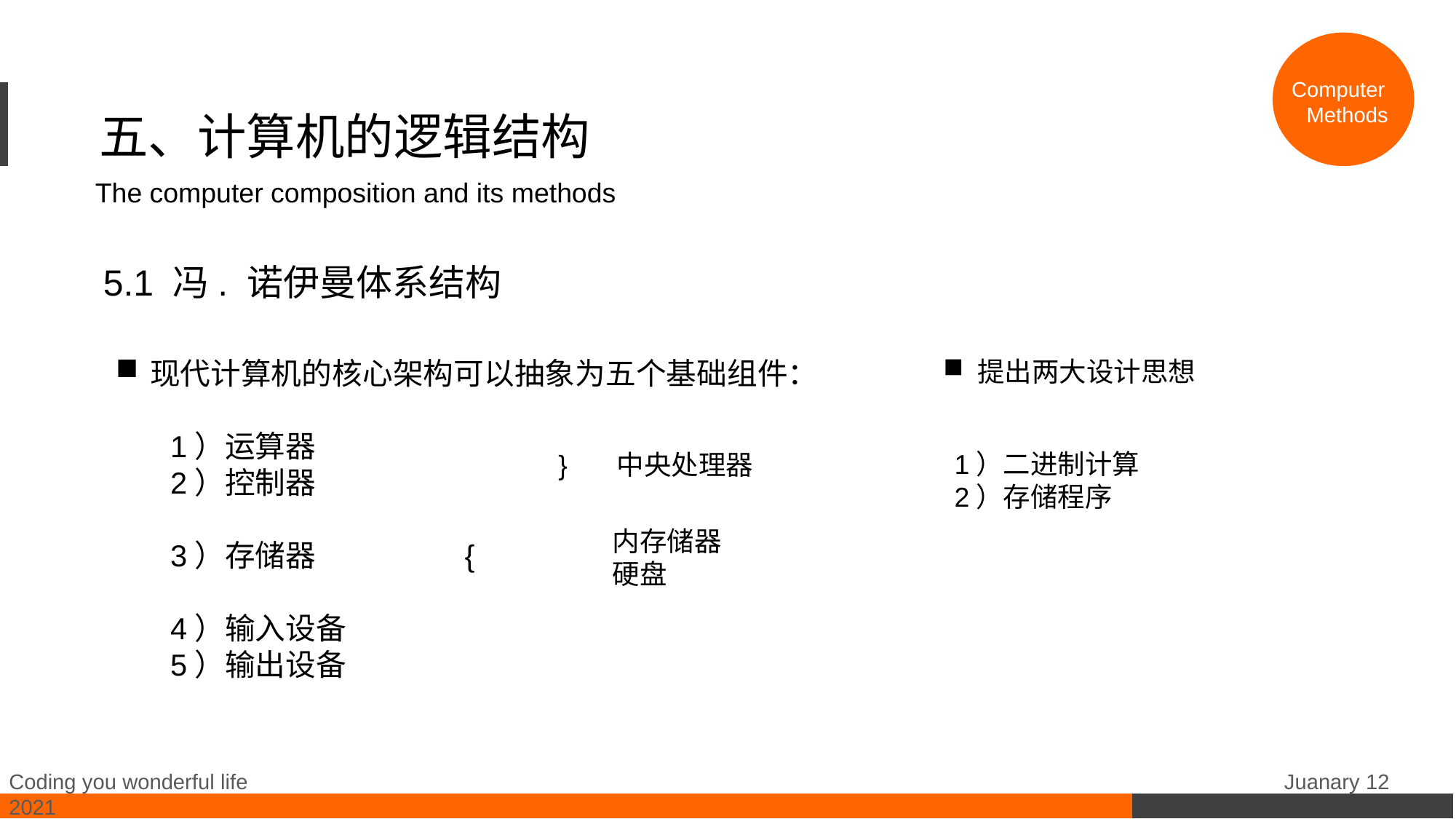

Computer
 Methods

# 五、计算机的逻辑结构
The computer composition and its methods
5.1 冯. 诺伊曼体系结构
现代计算机的核心架构可以抽象为五个基础组件：

1）运算器
2）控制器

3）存储器                     {

4）输入设备
5）输出设备
提出两大设计思想
           }    中央处理器
1）二进制计算
2）存储程序
内存储器
硬盘
Coding you wonderful life                                                                                                                                                                             Juanary 12 2021